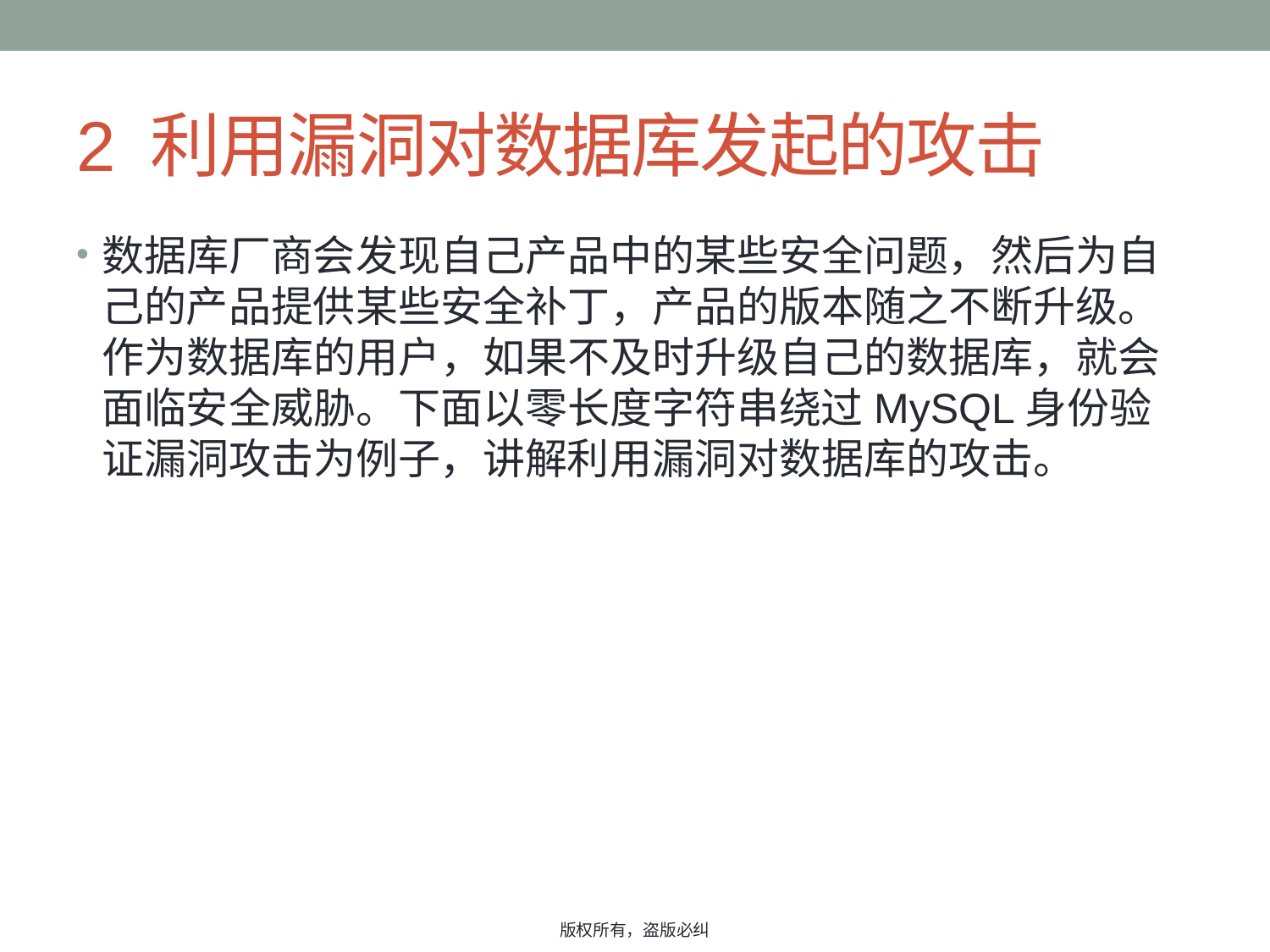

# 2 利用漏洞对数据库发起的攻击
数据库厂商会发现自己产品中的某些安全问题，然后为自己的产品提供某些安全补丁，产品的版本随之不断升级。作为数据库的用户，如果不及时升级自己的数据库，就会面临安全威胁。下面以零长度字符串绕过MySQL身份验证漏洞攻击为例子，讲解利用漏洞对数据库的攻击。
版权所有，盗版必纠